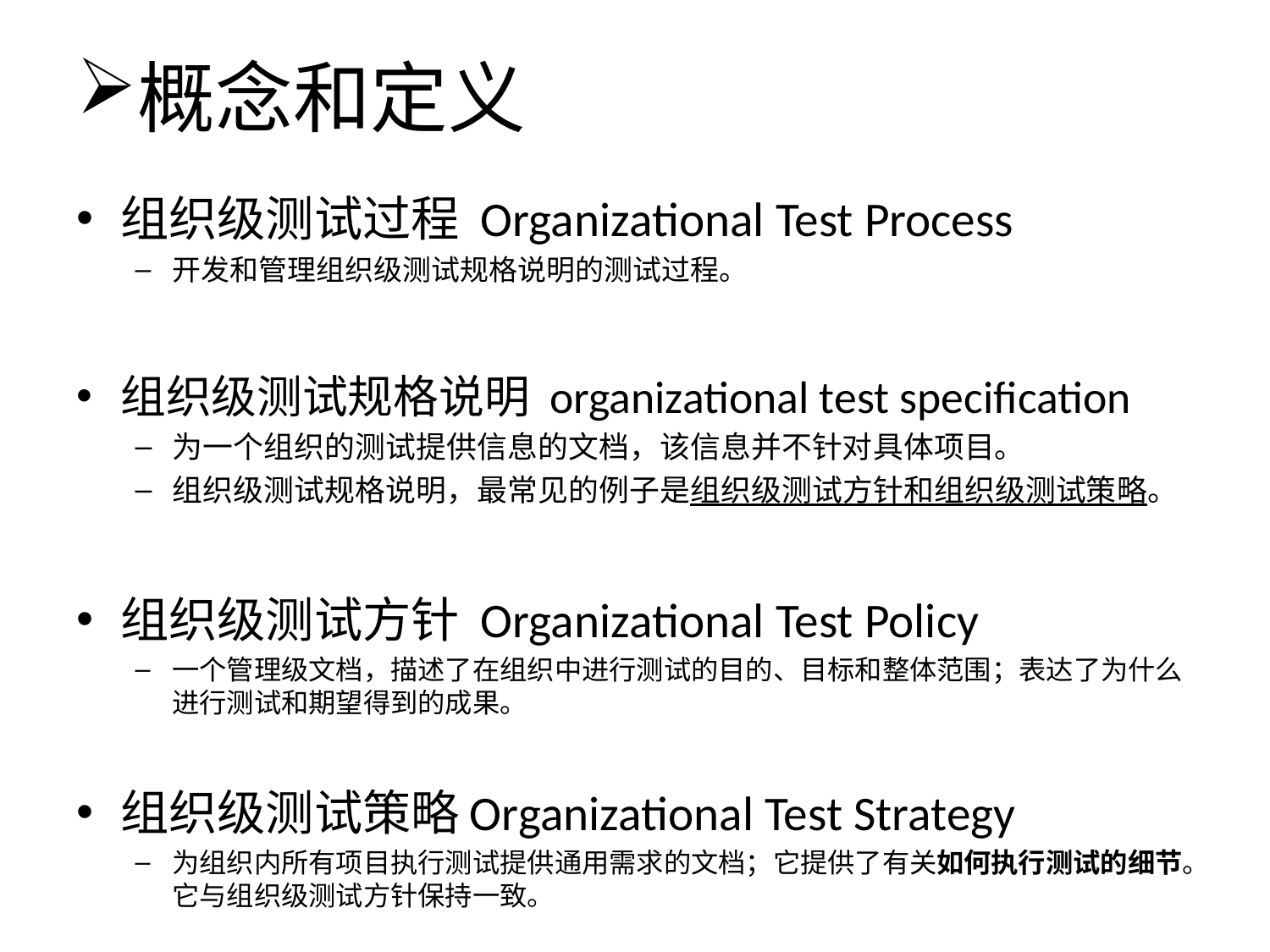

# 概念和定义
组织级测试过程 Organizational Test Process
开发和管理组织级测试规格说明的测试过程。

组织级测试规格说明 organizational test specification
为一个组织的测试提供信息的文档，该信息并不针对具体项目。
组织级测试规格说明，最常见的例子是组织级测试方针和组织级测试策略。

组织级测试方针 Organizational Test Policy
一个管理级文档，描述了在组织中进行测试的目的、目标和整体范围；表达了为什么进行测试和期望得到的成果。

组织级测试策略Organizational Test Strategy
为组织内所有项目执行测试提供通用需求的文档；它提供了有关如何执行测试的细节。它与组织级测试方针保持一致。